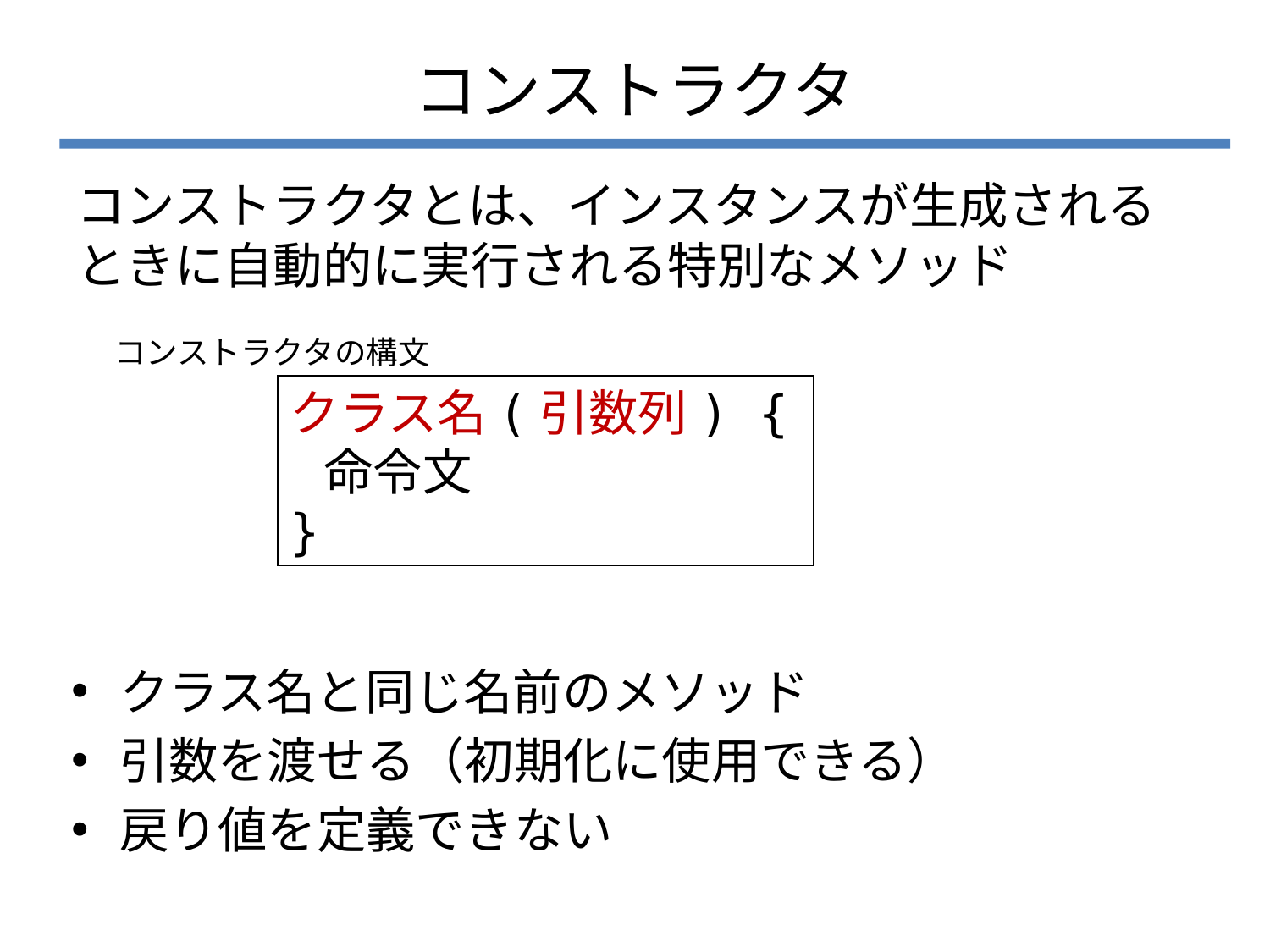

# コンストラクタ
コンストラクタとは、インスタンスが生成されるときに自動的に実行される特別なメソッド
コンストラクタの構文
クラス名(引数列) {
  命令文
}
クラス名と同じ名前のメソッド
引数を渡せる（初期化に使用できる）
戻り値を定義できない